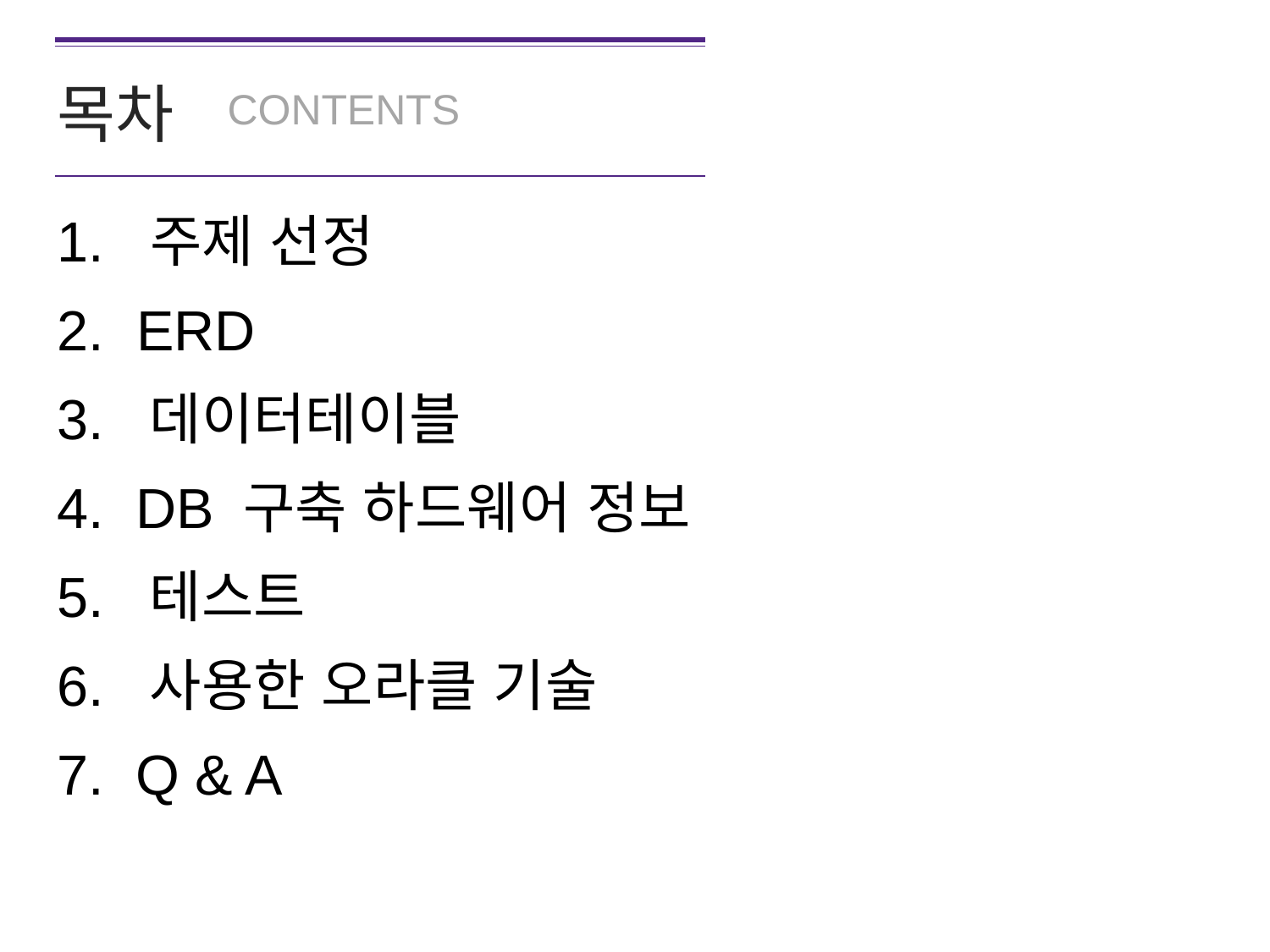

목차
CONTENTS
 주제 선정
 ERD
  데이터테이블
  DB 구축 하드웨어 정보
  테스트
  사용한 오라클 기술
  Q & A